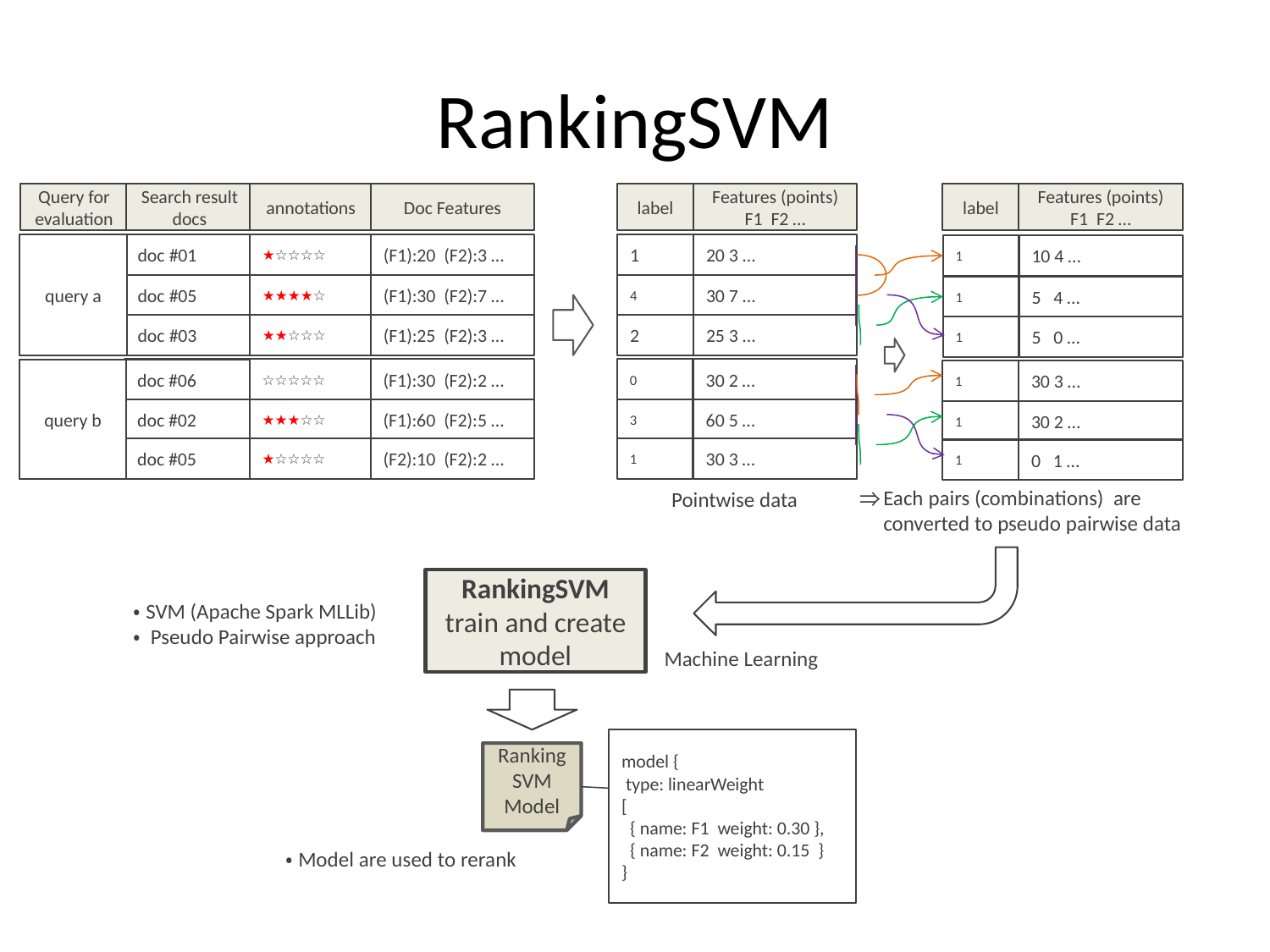

# RankingSVM
Query for evaluation
label
Features (points)
F1  F2 …
label
Features (points)
F1  F2 …
Search result
docs
annotations
Doc Features
20 3 …
query a
doc #01
(F1):20  (F2):3 …
1
★☆☆☆☆
10 4 …
1
30 7 …
doc #05
(F1):30  (F2):7 …
4
★★★★☆

5   4 …
1

25 3 …
doc #03
(F1):25  (F2):3 …
2
★★☆☆☆

5   0 …
1

30 2 …
doc #06
(F1):30  (F2):2 …
0
☆☆☆☆☆
query b
30 3 …
1

60 5 …
(F1):60  (F2):5 …
doc #02
3
★★★☆☆
30 2 …
1
1
30 3 …
doc #05
★☆☆☆☆
(F2):10  (F2):2 …

1
0   1 …
Each pairs (combinations)  are
converted to pseudo pairwise data
Pointwise data   　　⇒

RankingSVM
train and create model
・SVM (Apache Spark MLLib)
・ Pseudo Pairwise approach
Machine Learning

model {
 type: linearWeight
[
  { name: F1  weight: 0.30 },
  { name: F2  weight: 0.15  }
}
RankingSVM
Model
・Model are used to rerank